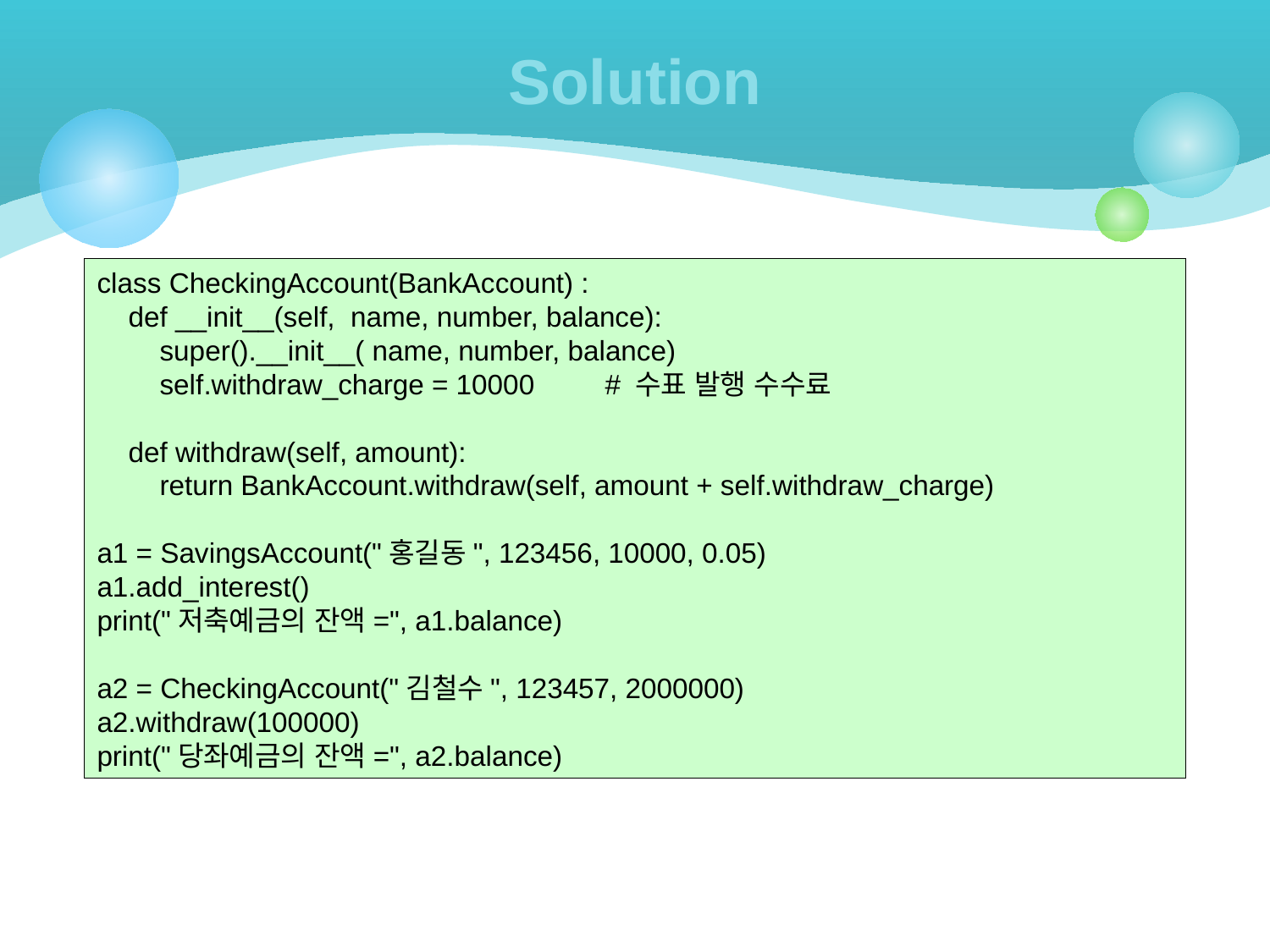

# Solution
class CheckingAccount(BankAccount) :
    def __init__(self,  name, number, balance):
        super().__init__( name, number, balance)
        self.withdraw_charge = 10000	# 수표 발행 수수료

    def withdraw(self, amount):
        return BankAccount.withdraw(self, amount + self.withdraw_charge)

a1 = SavingsAccount("홍길동", 123456, 10000, 0.05)
a1.add_interest()
print("저축예금의 잔액=", a1.balance)

a2 = CheckingAccount("김철수", 123457, 2000000)
a2.withdraw(100000)
print("당좌예금의 잔액=", a2.balance)